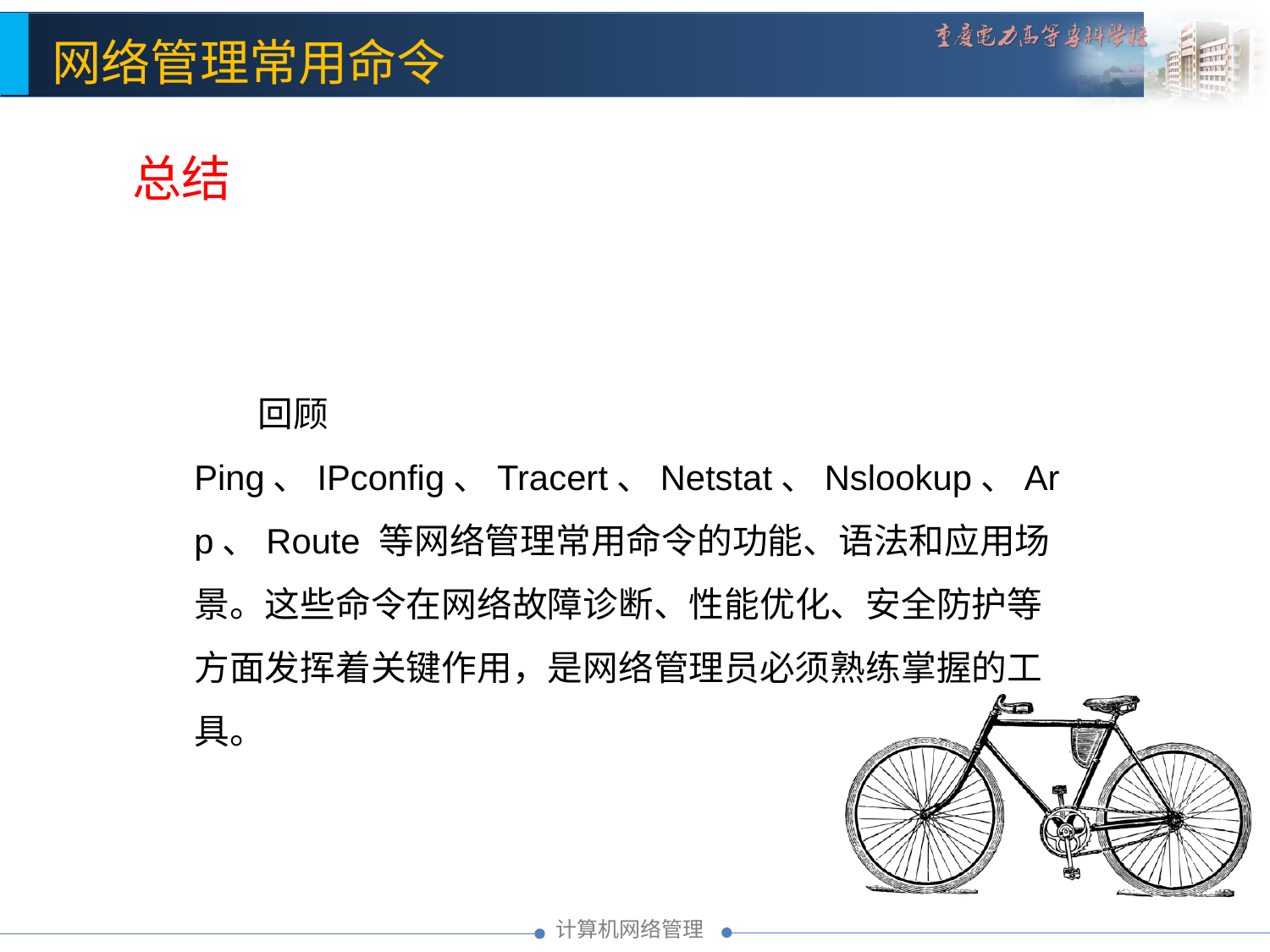

总结
回顾 Ping、IPconfig、Tracert、Netstat、Nslookup、Arp、Route 等网络管理常用命令的功能、语法和应用场景。这些命令在网络故障诊断、性能优化、安全防护等方面发挥着关键作用，是网络管理员必须熟练掌握的工具。